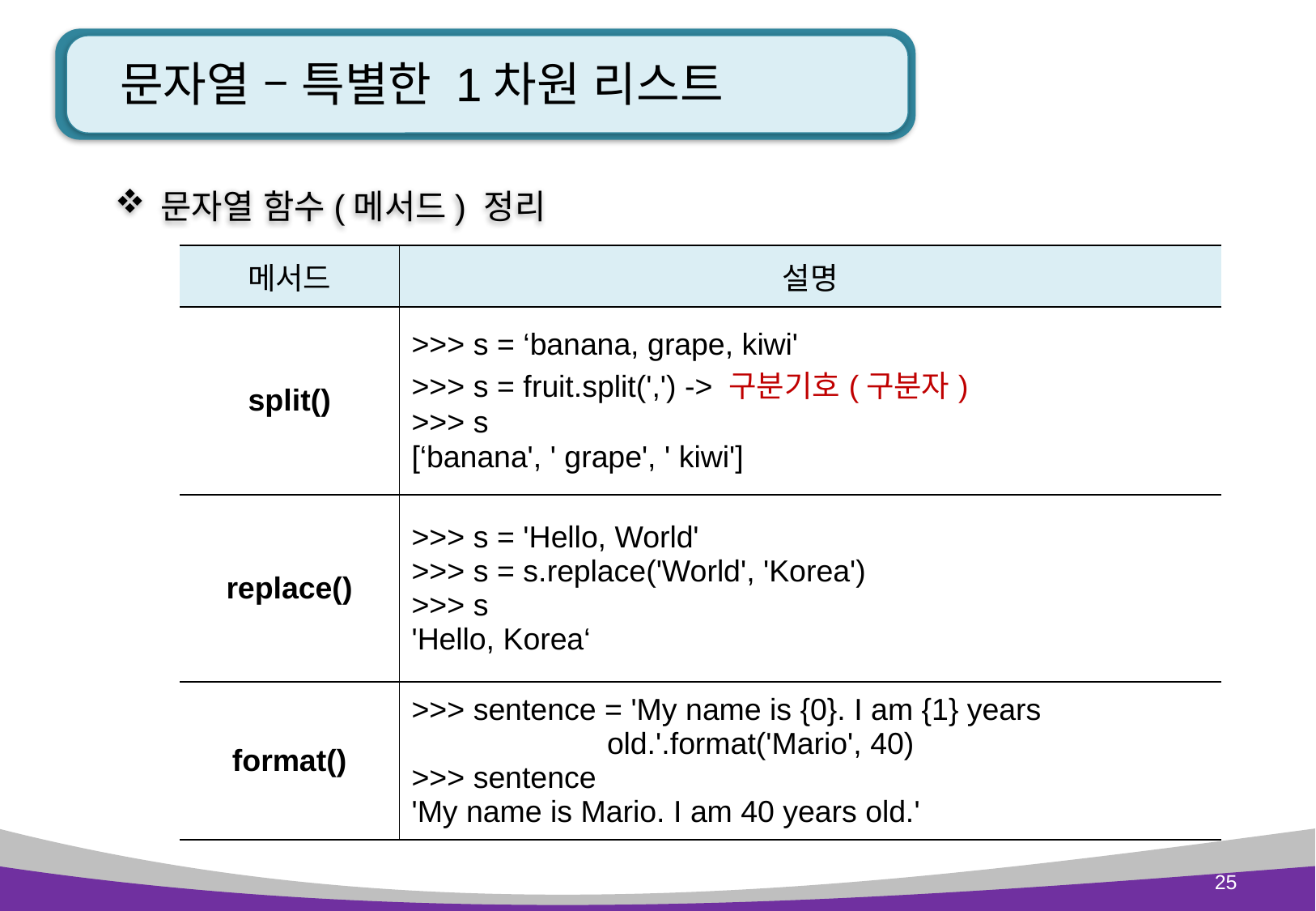

# 문자열 – 특별한 1차원 리스트
문자열 함수(메서드) 정리
| 메서드 | 설명 |
| --- | --- |
| split() | >>> s = ‘banana, grape, kiwi' >>> s = fruit.split(',') -> 구분기호(구분자) >>> s [‘banana', ' grape', ' kiwi'] |
| replace() | >>> s = 'Hello, World' >>> s = s.replace('World', 'Korea') >>> s 'Hello, Korea‘ |
| format() | >>> sentence = 'My name is {0}. I am {1} years old.'.format('Mario', 40) >>> sentence 'My name is Mario. I am 40 years old.' |
25